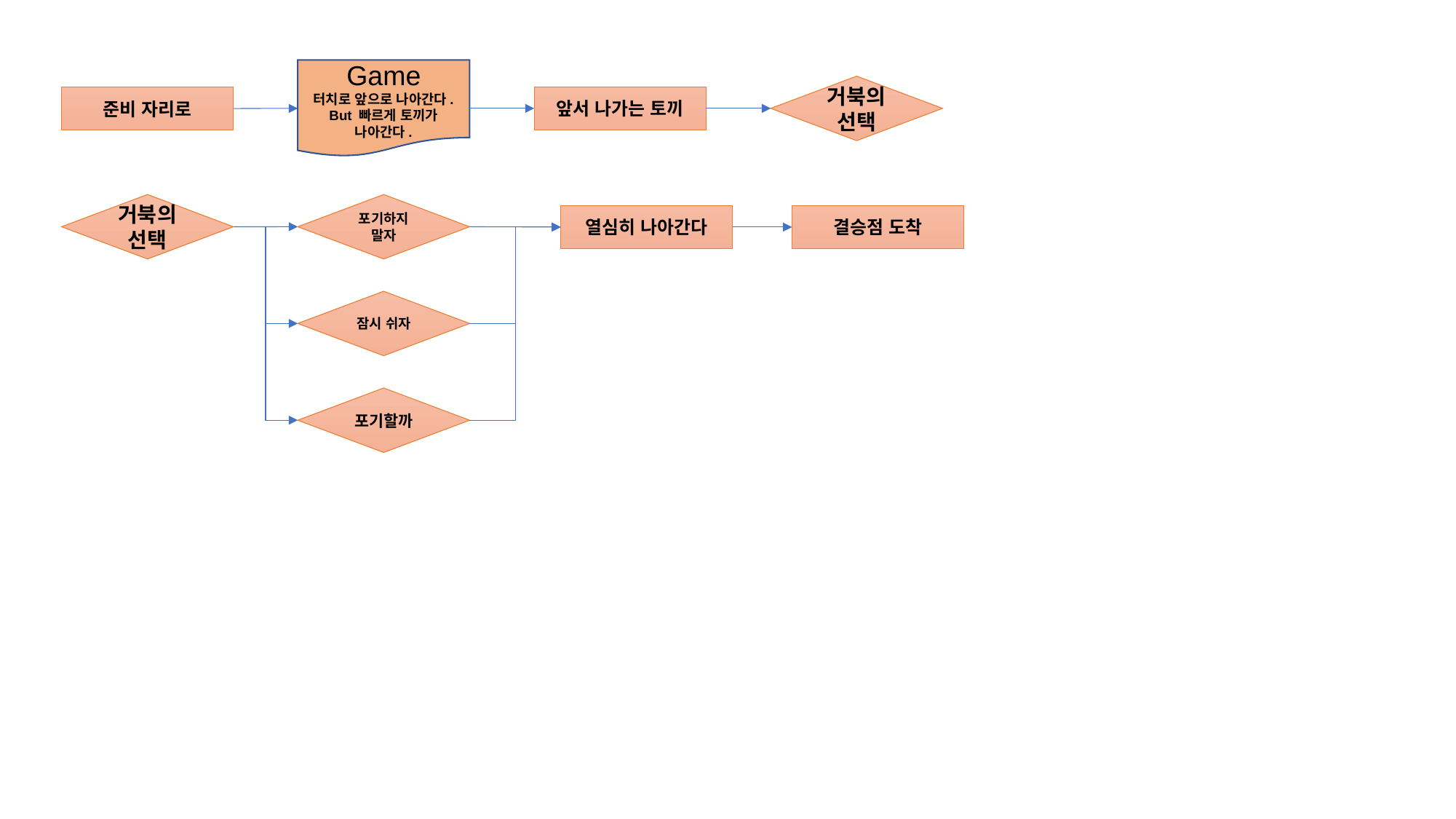

Game
터치로 앞으로 나아간다.
But 빠르게 토끼가 나아간다.
거북의 선택
앞서 나가는 토끼
준비 자리로
거북의 선택
포기하지 말자
열심히 나아간다
결승점 도착
잠시 쉬자
포기할까